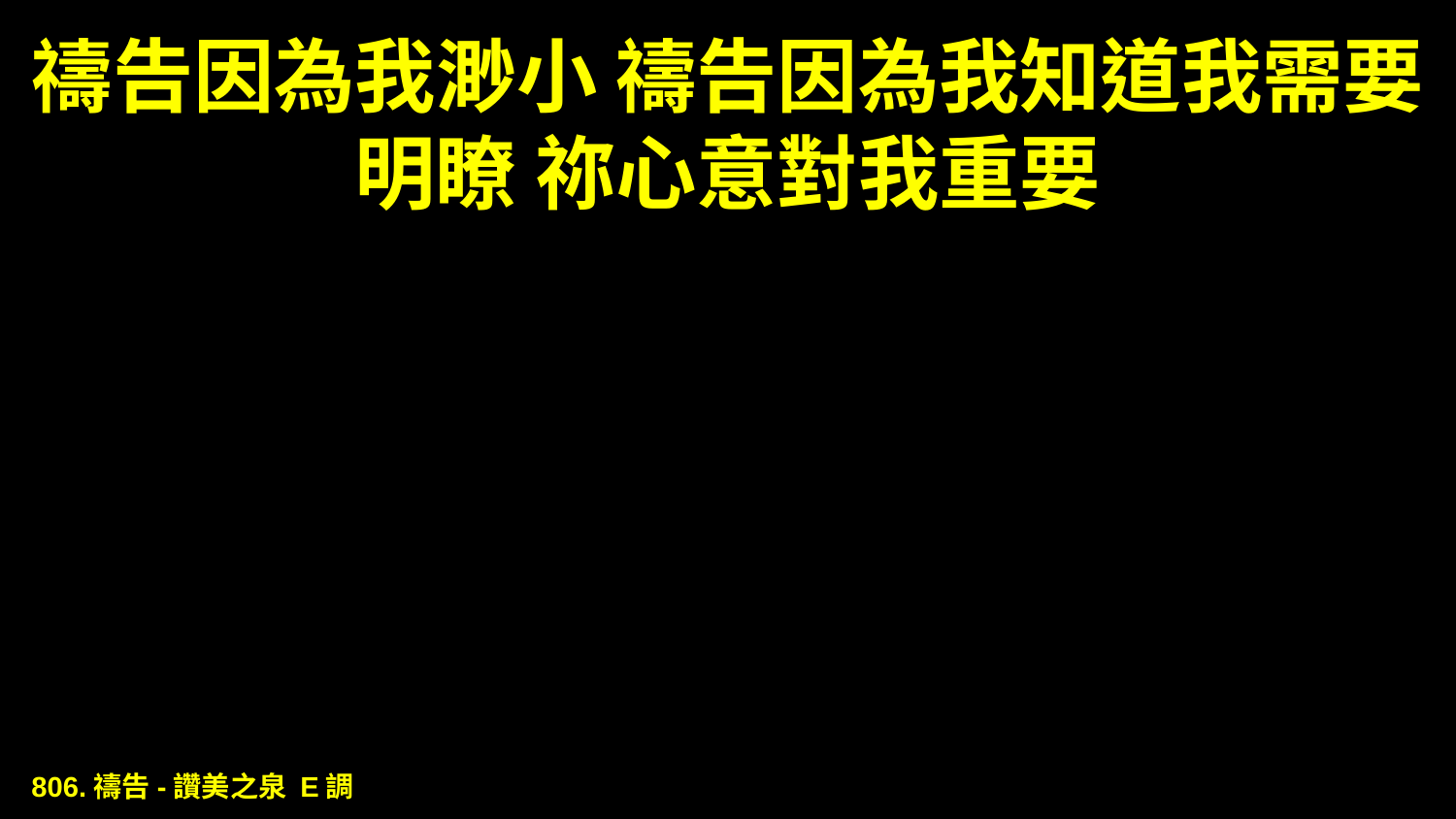

# 禱告因為我渺小 禱告因為我知道我需要 明瞭 祢心意對我重要
806.禱告-讚美之泉 E調